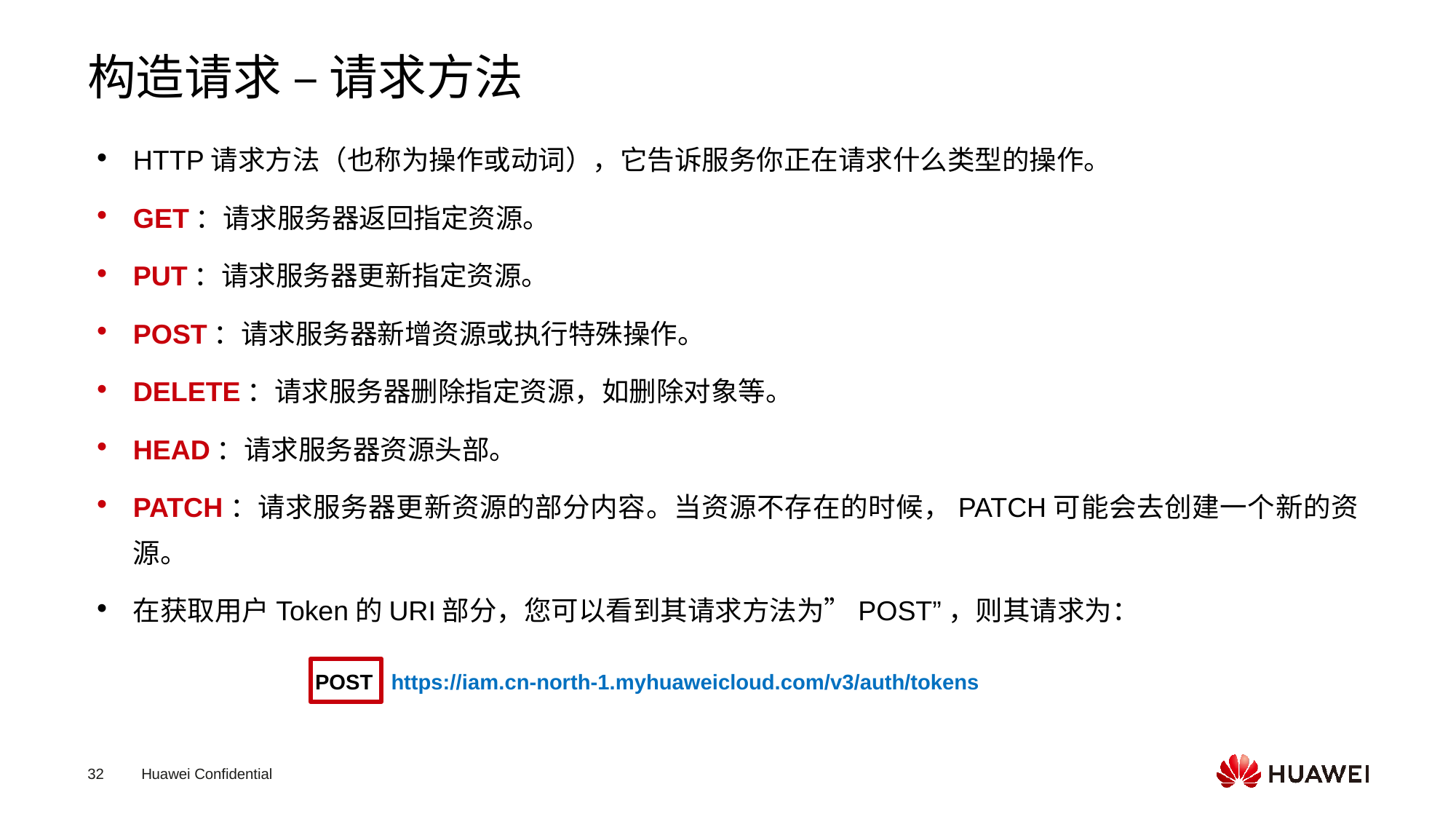

# 构造请求 – 请求方法
HTTP请求方法（也称为操作或动词），它告诉服务你正在请求什么类型的操作。
GET：请求服务器返回指定资源。
PUT：请求服务器更新指定资源。
POST：请求服务器新增资源或执行特殊操作。
DELETE：请求服务器删除指定资源，如删除对象等。
HEAD：请求服务器资源头部。
PATCH：请求服务器更新资源的部分内容。当资源不存在的时候，PATCH可能会去创建一个新的资源。
在获取用户Token的URI部分，您可以看到其请求方法为”POST”，则其请求为：

POST   https://iam.cn-north-1.myhuaweicloud.com/v3/auth/tokens